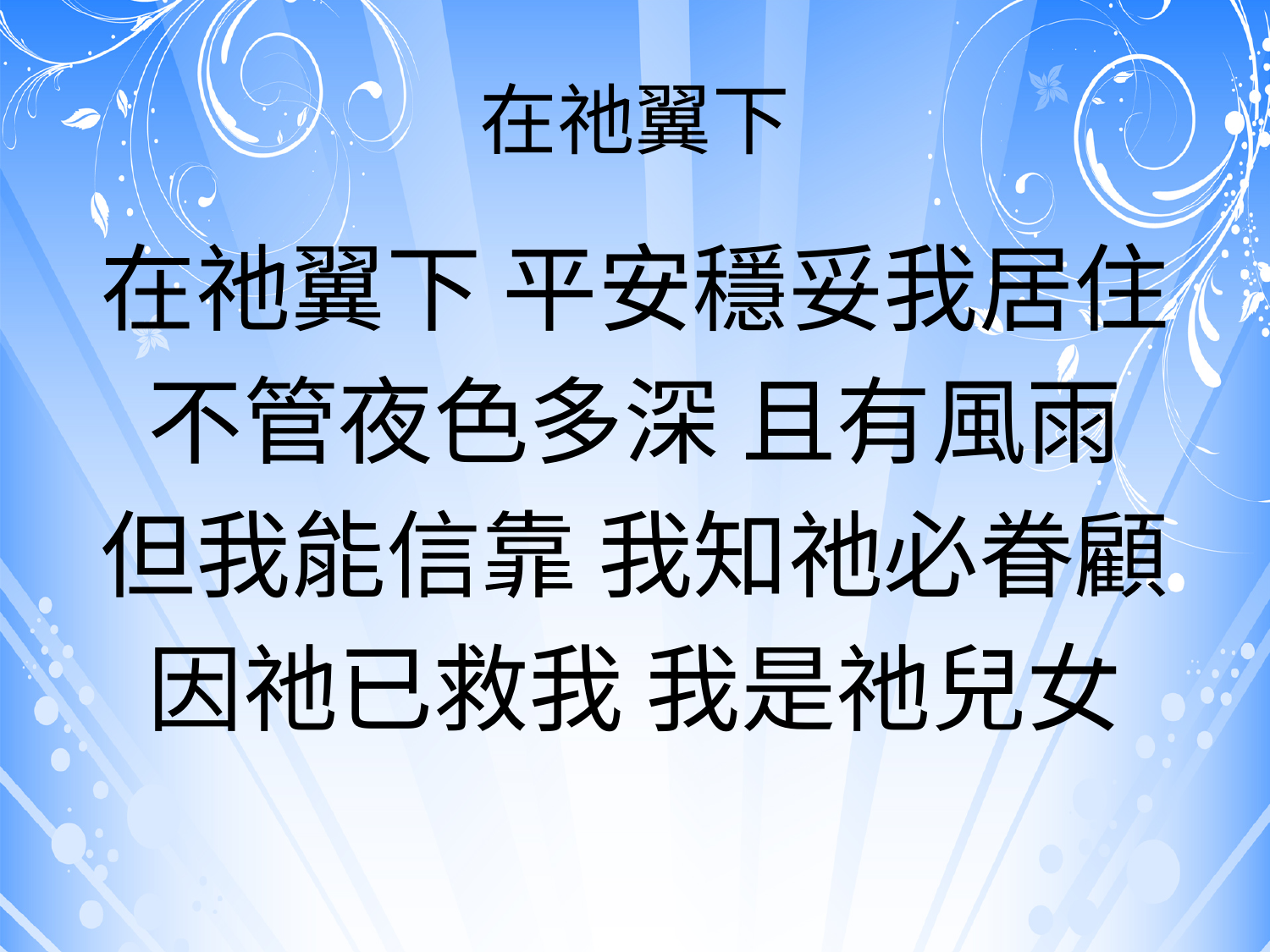

# 在祂翼下
在祂翼下 平安穩妥我居住
不管夜色多深 且有風雨
但我能信靠 我知祂必眷顧
因祂已救我 我是祂兒女